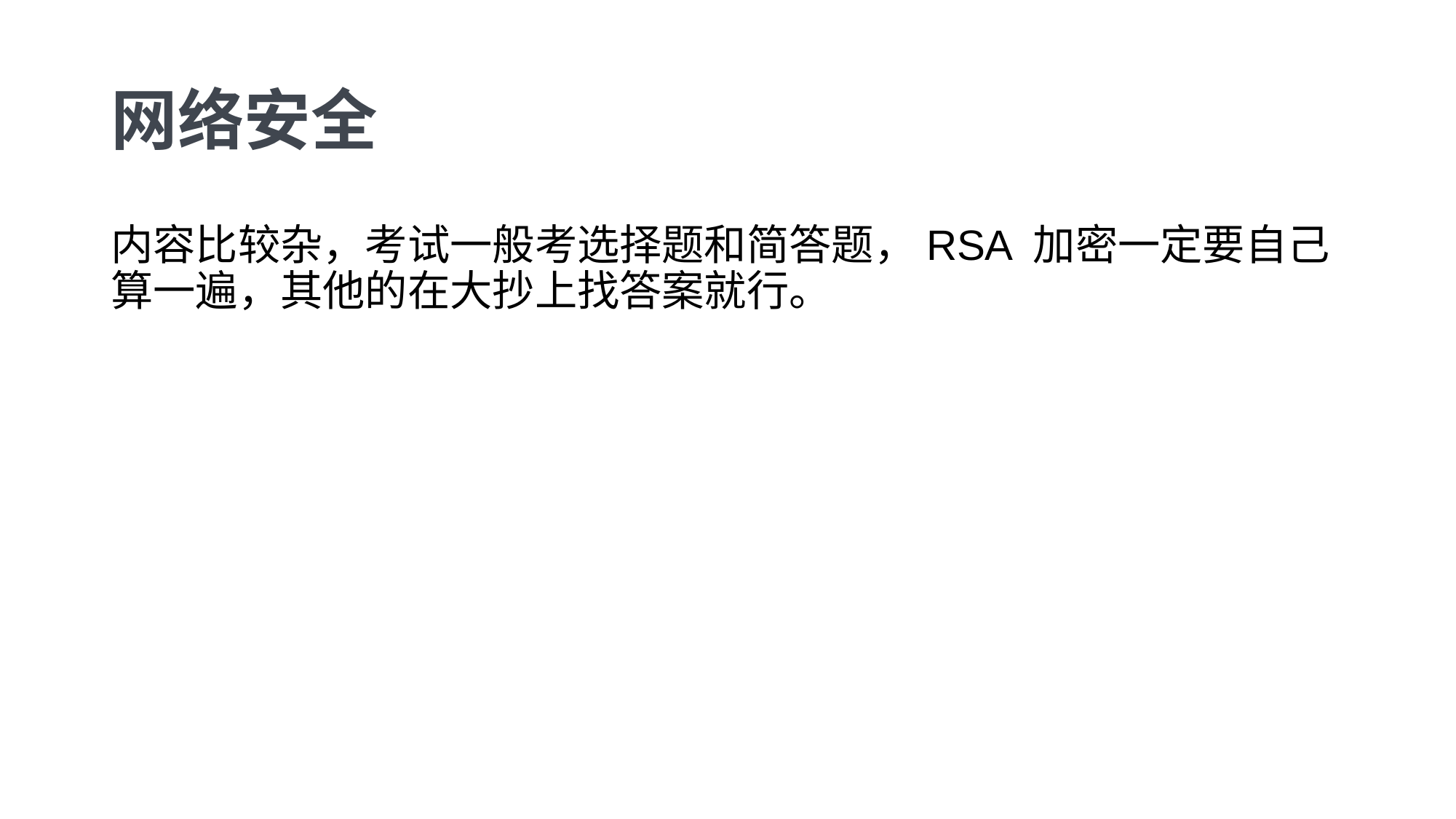

# 网络安全
内容比较杂，考试一般考选择题和简答题，RSA 加密一定要自己算一遍，其他的在大抄上找答案就行。